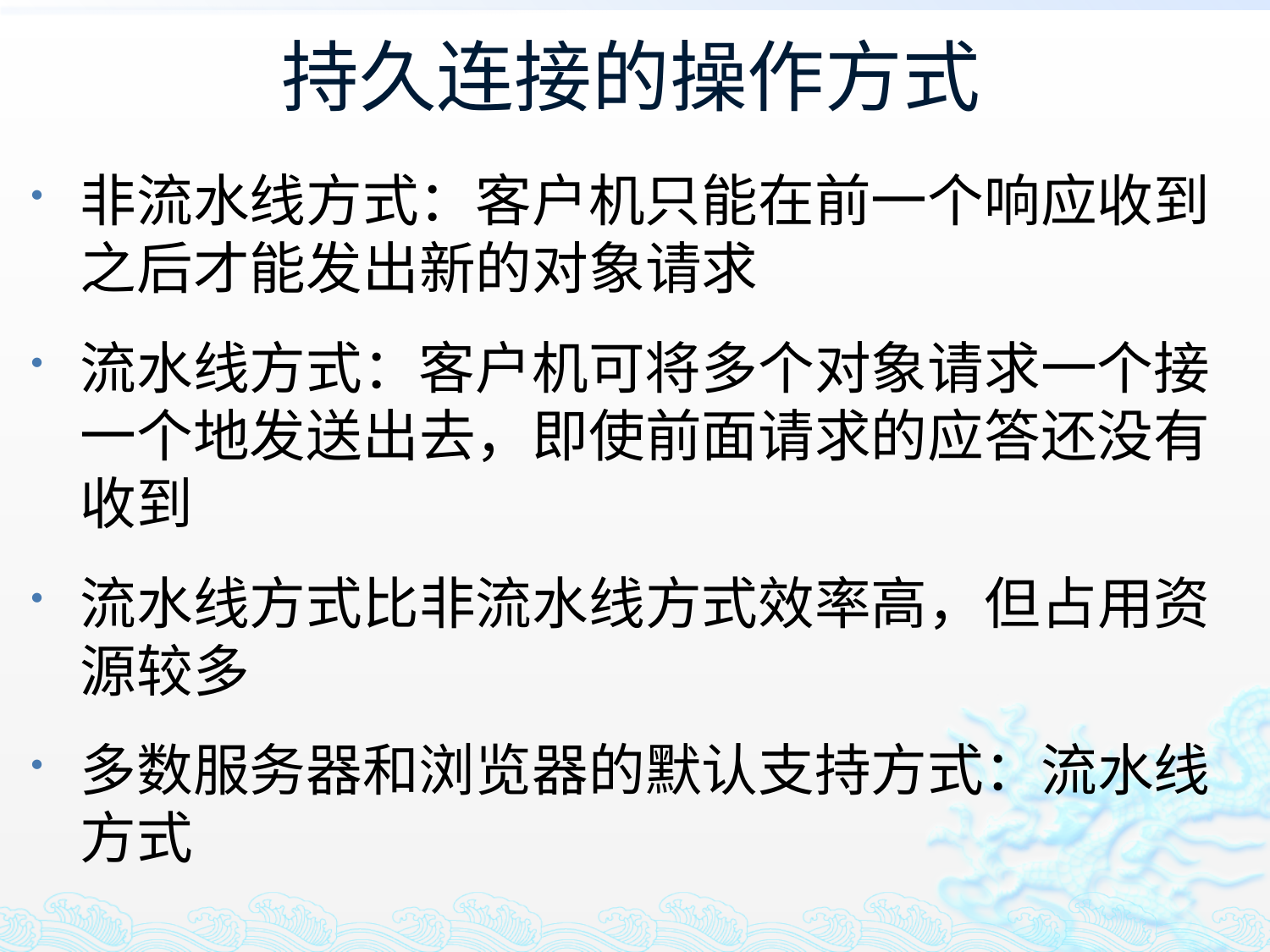

# 持久连接的操作方式
非流水线方式：客户机只能在前一个响应收到之后才能发出新的对象请求
流水线方式：客户机可将多个对象请求一个接一个地发送出去，即使前面请求的应答还没有收到
流水线方式比非流水线方式效率高，但占用资源较多
多数服务器和浏览器的默认支持方式：流水线方式